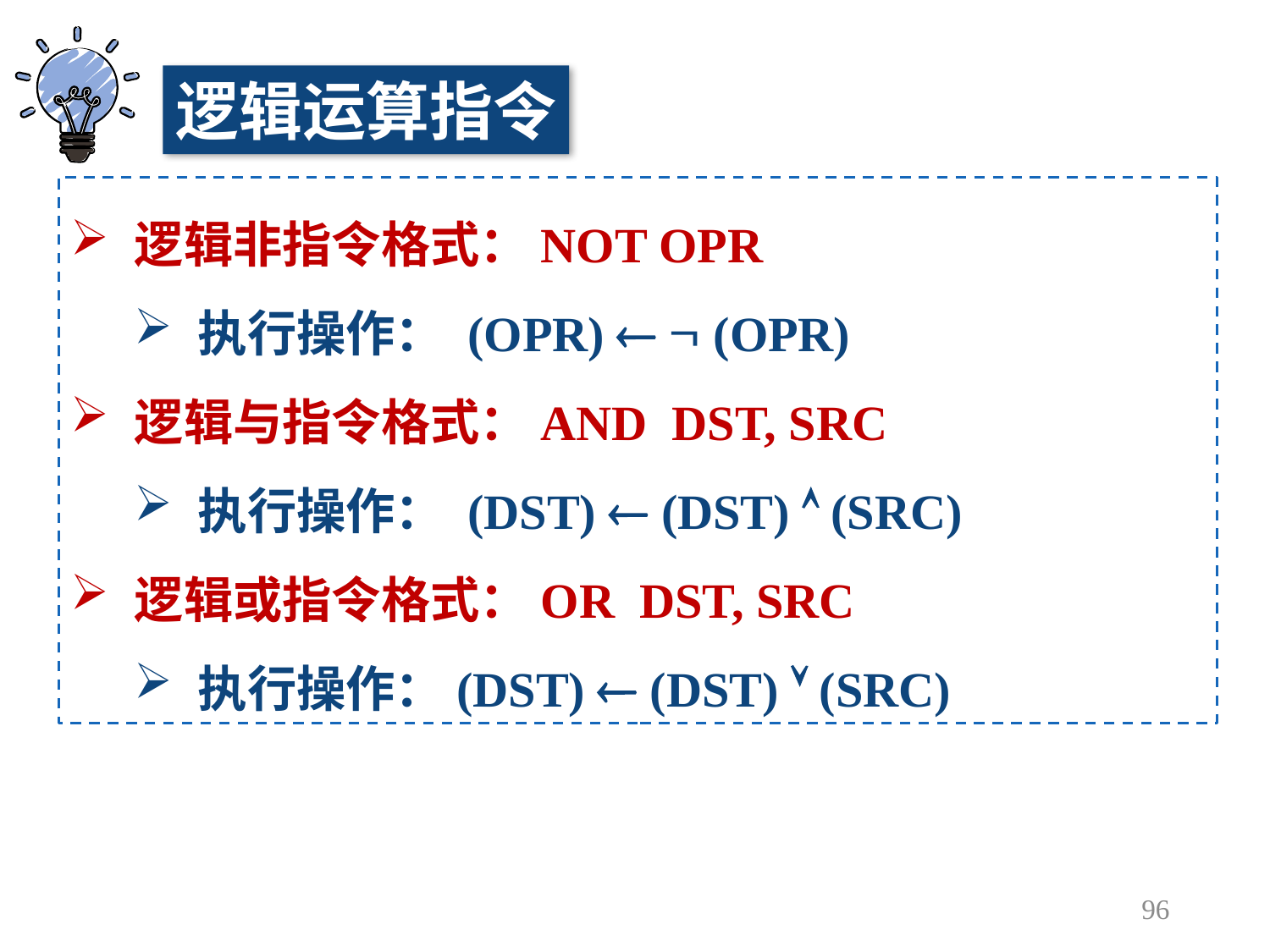

逻辑运算指令
逻辑非指令格式：NOT OPR
执行操作： (OPR) ← ¬ (OPR)
逻辑与指令格式：AND  DST, SRC
执行操作： (DST) ← (DST) ∧ (SRC)
逻辑或指令格式：OR  DST, SRC
执行操作：(DST) ← (DST) ∨ (SRC)
96